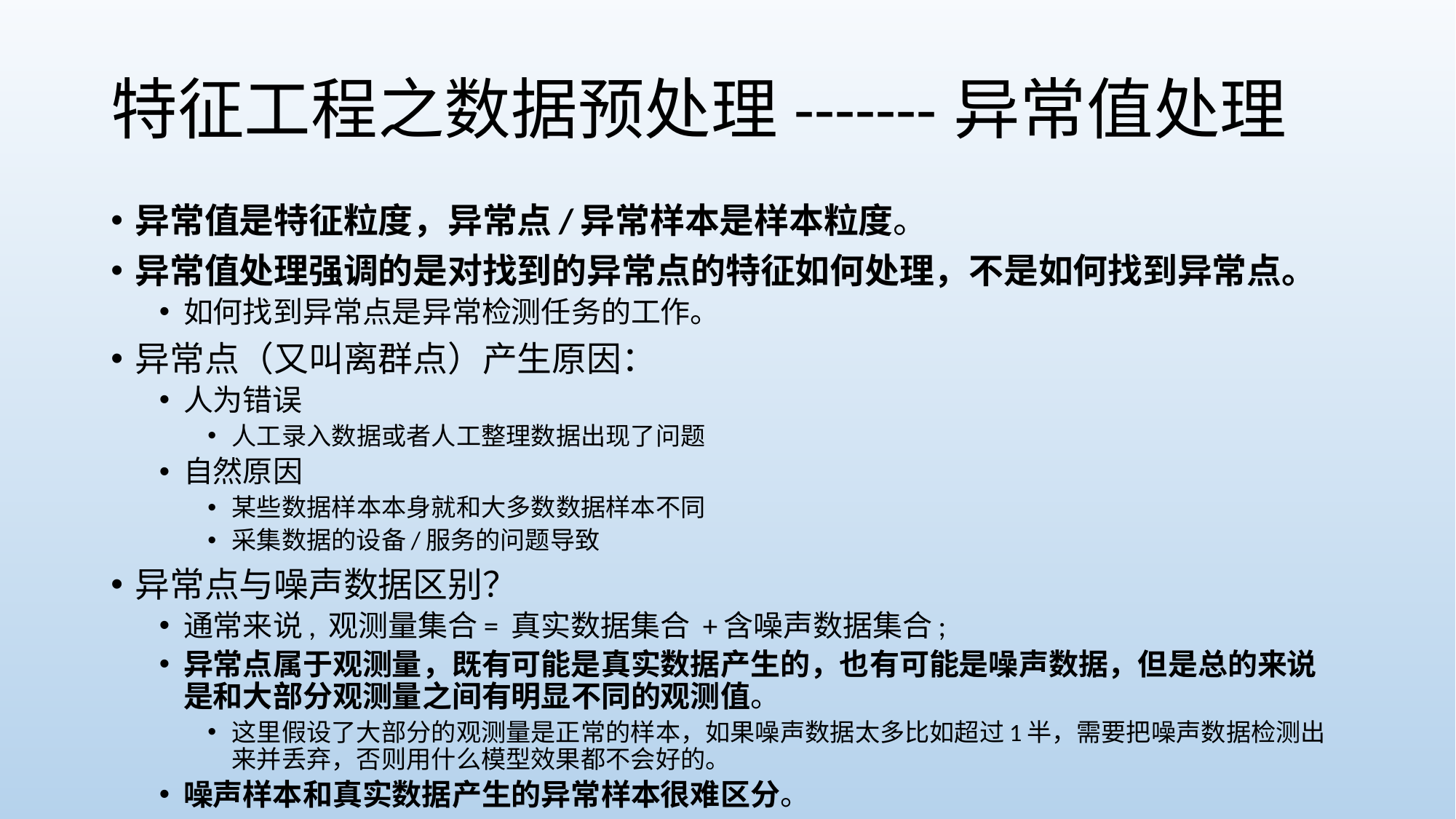

# 特征工程之数据预处理-------异常值处理
异常值是特征粒度，异常点/异常样本是样本粒度。
异常值处理强调的是对找到的异常点的特征如何处理，不是如何找到异常点。
如何找到异常点是异常检测任务的工作。
异常点（又叫离群点）产生原因：
人为错误
人工录入数据或者人工整理数据出现了问题
自然原因
某些数据样本本身就和大多数数据样本不同
采集数据的设备/服务的问题导致
异常点与噪声数据区别？
通常来说, 观测量集合= 真实数据集合 +含噪声数据集合;
异常点属于观测量，既有可能是真实数据产生的，也有可能是噪声数据，但是总的来说是和大部分观测量之间有明显不同的观测值。
这里假设了大部分的观测量是正常的样本，如果噪声数据太多比如超过1半，需要把噪声数据检测出来并丢弃，否则用什么模型效果都不会好的。
噪声样本和真实数据产生的异常样本很难区分。